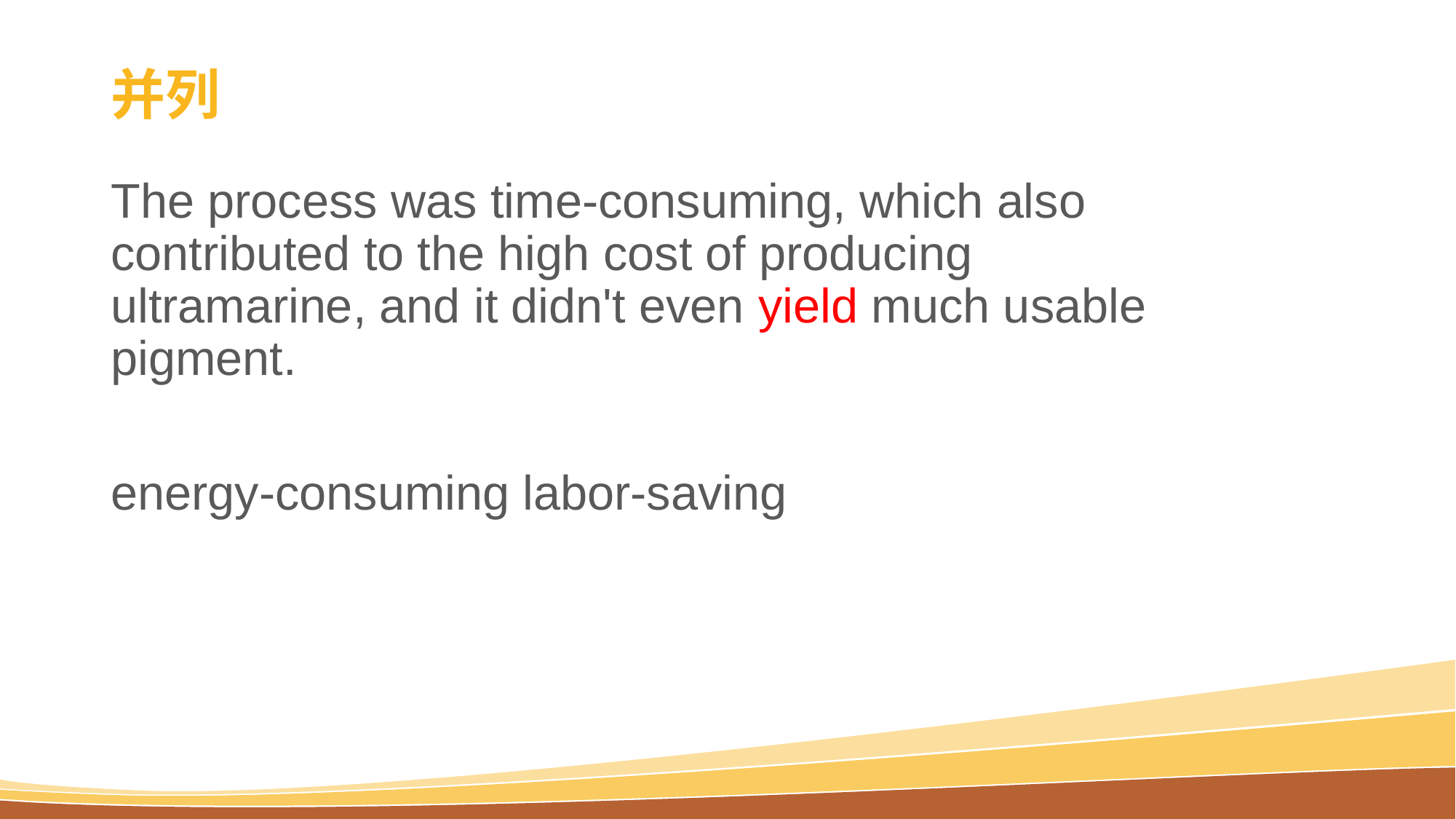

# 并列
The process was time-consuming, which also contributed to the high cost of producing ultramarine, and it didn't even yield much usable pigment.

energy-consuming labor-saving